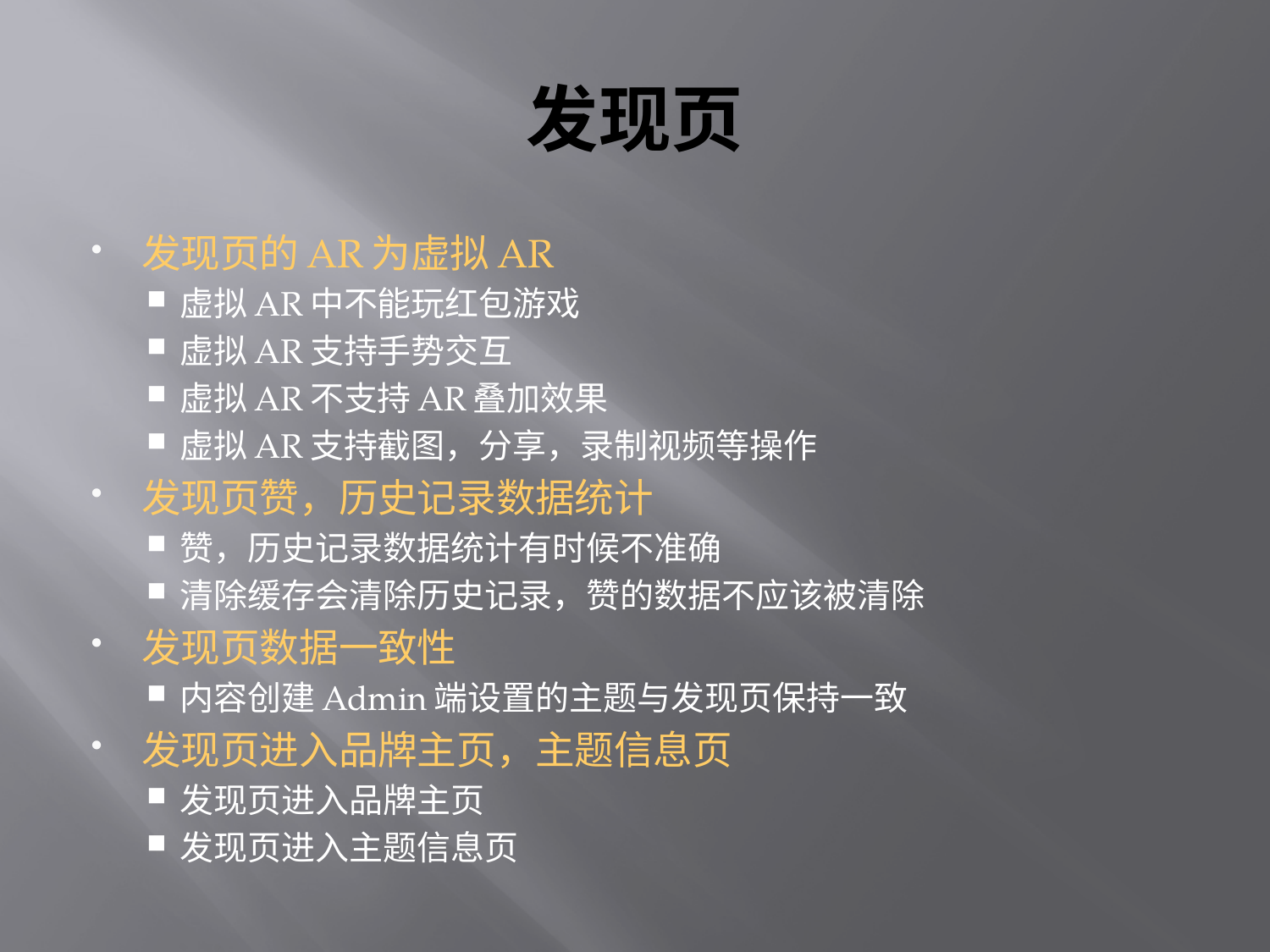

# 发现页
发现页的AR为虚拟AR
虚拟AR中不能玩红包游戏
虚拟AR支持手势交互
虚拟AR不支持AR叠加效果
虚拟AR支持截图，分享，录制视频等操作
发现页赞，历史记录数据统计
赞，历史记录数据统计有时候不准确
清除缓存会清除历史记录，赞的数据不应该被清除
发现页数据一致性
内容创建Admin端设置的主题与发现页保持一致
发现页进入品牌主页，主题信息页
发现页进入品牌主页
发现页进入主题信息页